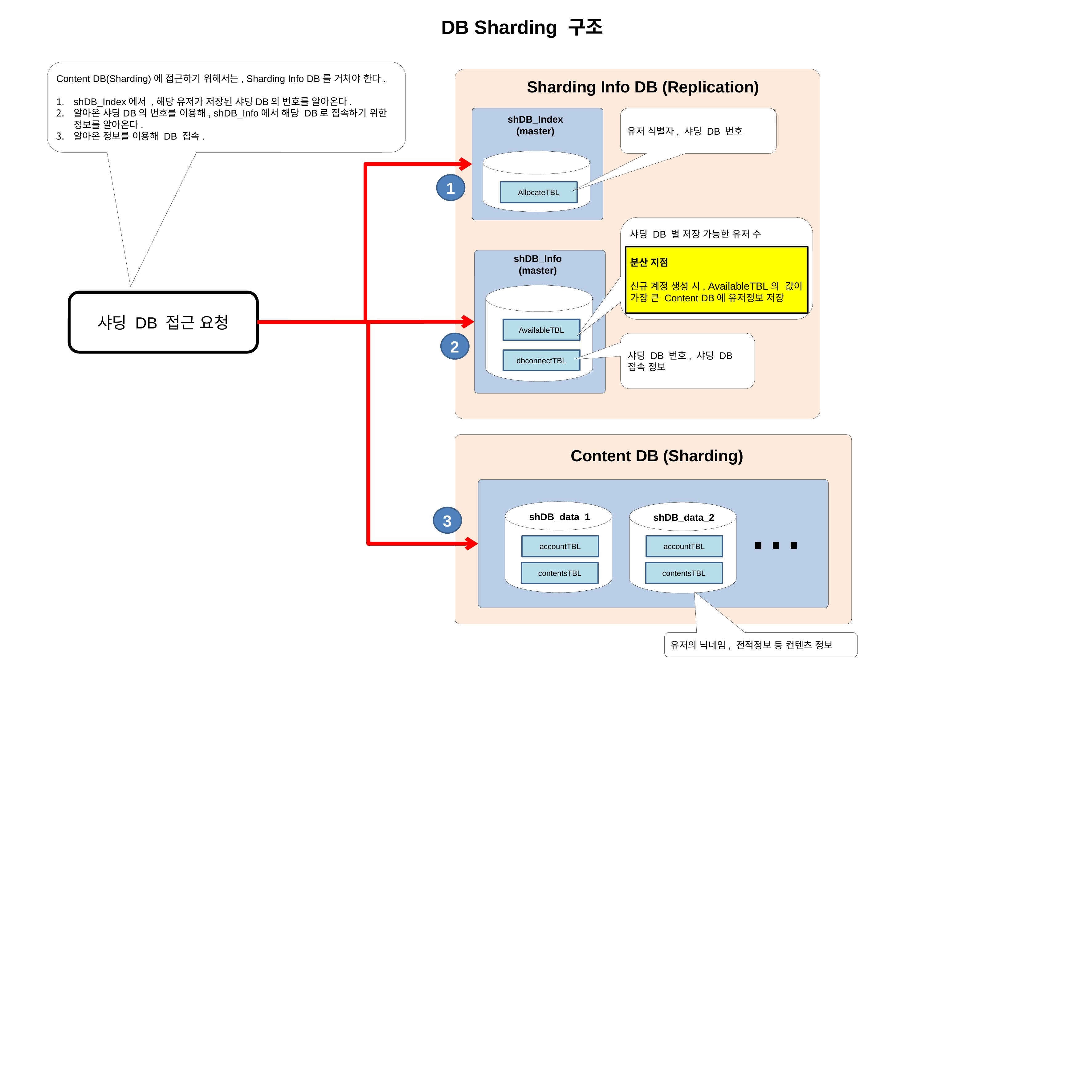

DB Sharding 구조
Content DB(Sharding)에 접근하기 위해서는, Sharding Info DB를 거쳐야 한다.

shDB_Index에서 ,해당 유저가 저장된 샤딩DB의 번호를 알아온다.
알아온 샤딩DB의 번호를 이용해, shDB_Info에서 해당 DB로 접속하기 위한 정보를 알아온다.
알아온 정보를 이용해 DB 접속.

Sharding Info DB (Replication)

shDB_Index
(master)
유저 식별자, 샤딩 DB 번호

1
AllocateTBL
샤딩 DB 별 저장 가능한 유저 수

분산 지점

신규 계정 생성 시, AvailableTBL의  값이 가장 큰 Content DB에 유저정보 저장

shDB_Info
(master)

샤딩 DB 접근 요청
AvailableTBL
2
샤딩 DB 번호, 샤딩 DB 접속 정보
dbconnectTBL

Content DB (Sharding)

...

3
shDB_data_1
shDB_data_2
accountTBL
accountTBL
contentsTBL
contentsTBL
유저의 닉네임, 전적정보 등 컨텐츠 정보